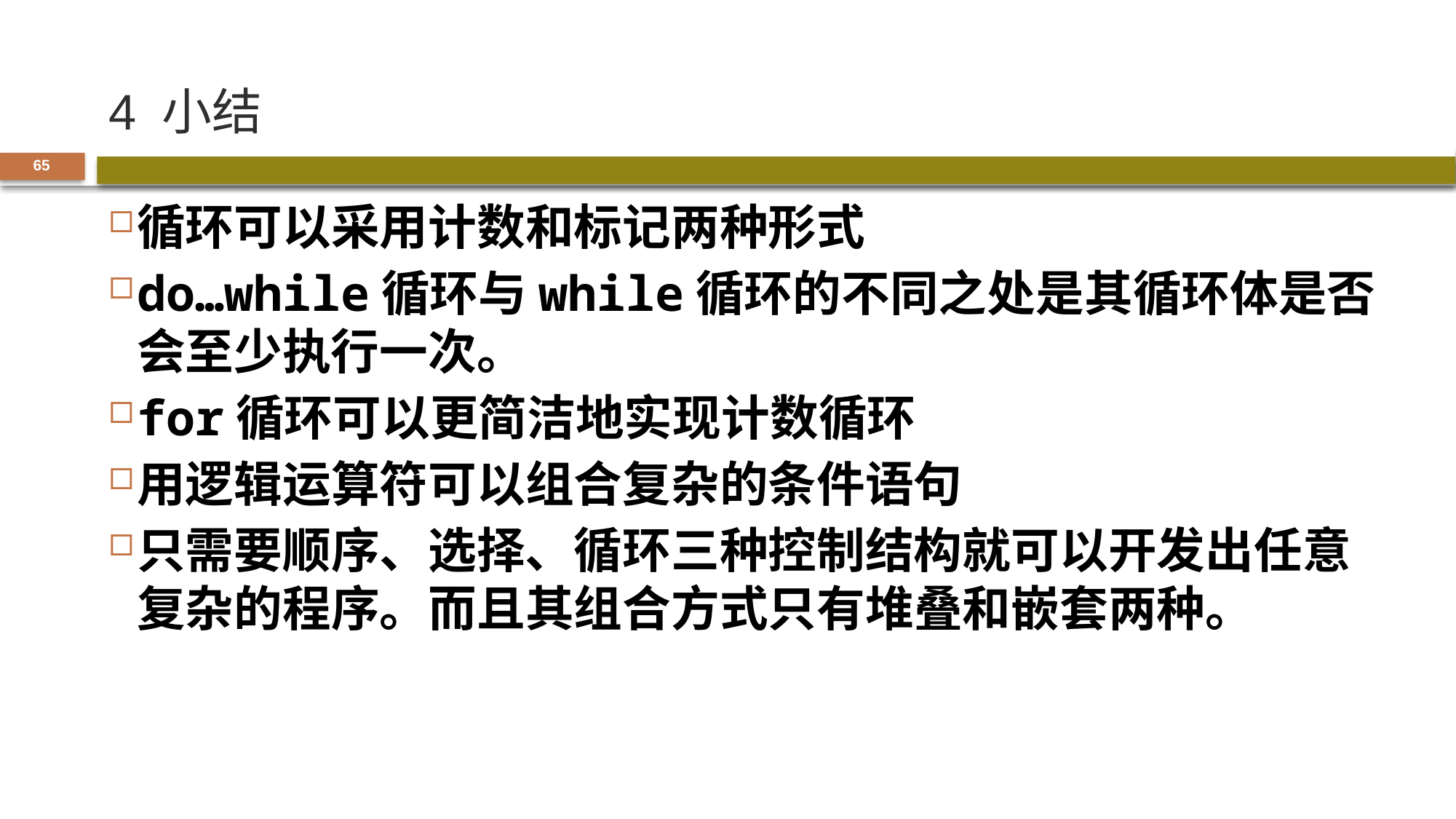

# 4 小结
65
循环可以采用计数和标记两种形式
do…while循环与while循环的不同之处是其循环体是否会至少执行一次。
for循环可以更简洁地实现计数循环
用逻辑运算符可以组合复杂的条件语句
只需要顺序、选择、循环三种控制结构就可以开发出任意复杂的程序。而且其组合方式只有堆叠和嵌套两种。